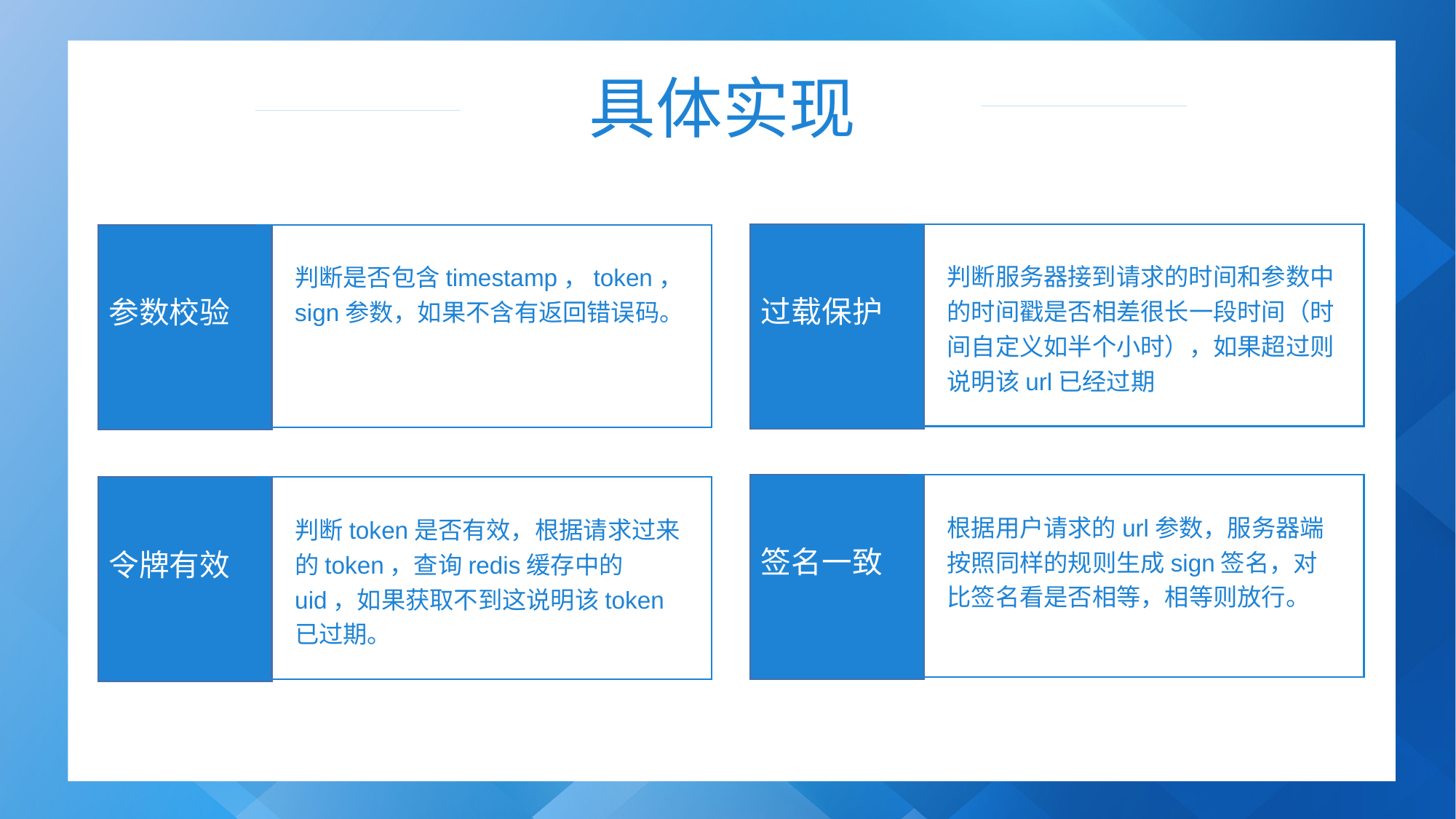

具体实现

过载保护
判断服务器接到请求的时间和参数中的时间戳是否相差很长一段时间（时间自定义如半个小时），如果超过则说明该url已经过期

参数校验
判断是否包含timestamp，token，sign参数，如果不含有返回错误码。

签名一致
根据用户请求的url参数，服务器端按照同样的规则生成sign签名，对比签名看是否相等，相等则放行。

令牌有效
判断token是否有效，根据请求过来的token，查询redis缓存中的uid，如果获取不到这说明该token已过期。